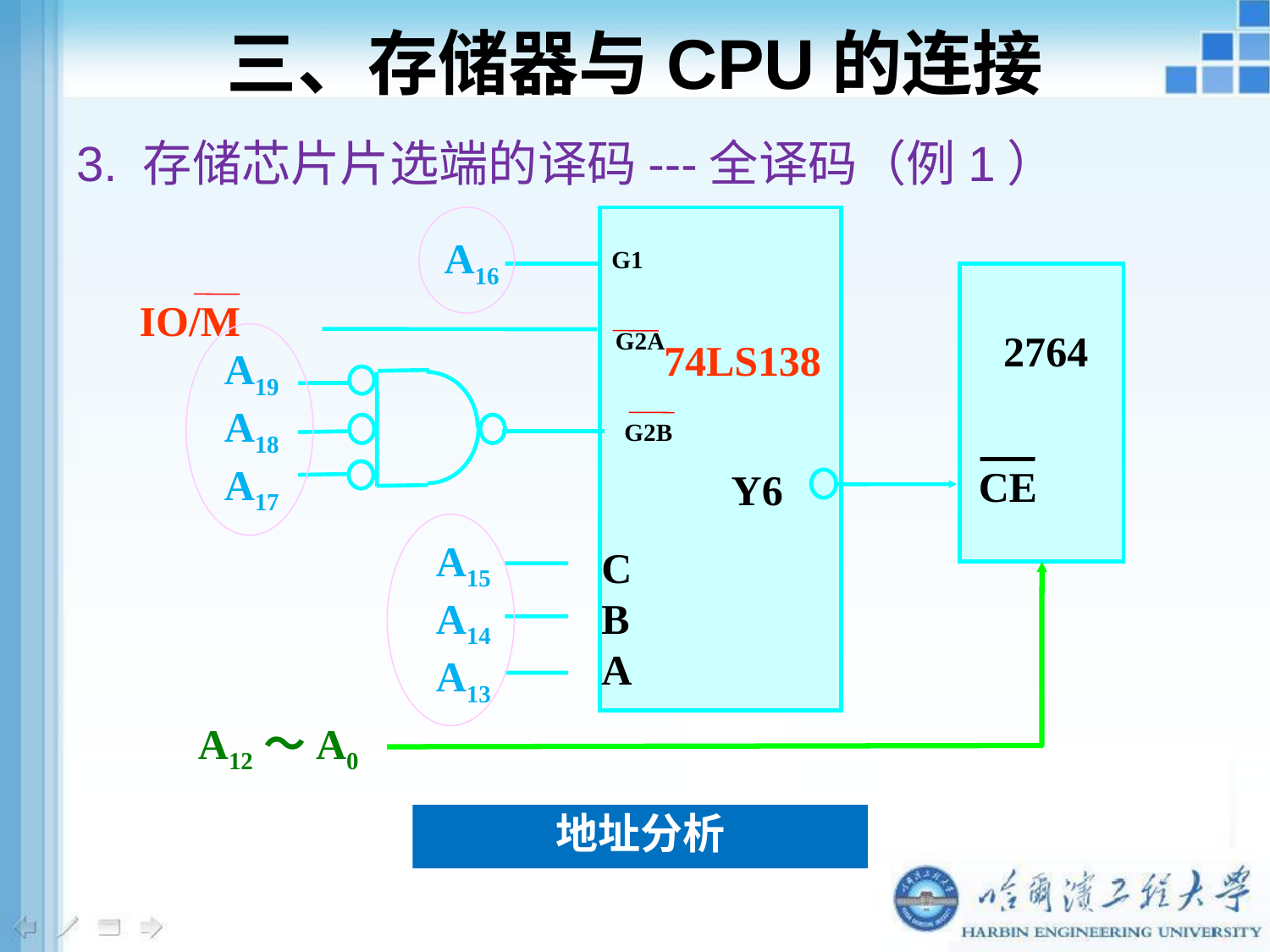

三、存储器与CPU的连接
3. 存储芯片片选端的译码---全译码（例1）

G1
A16

IO/M

G2A

2764

74LS138
A19
A18
A17

G2B

CE

Y6

A15
 A14
A13
C
B
A

A12～A0
地址分析